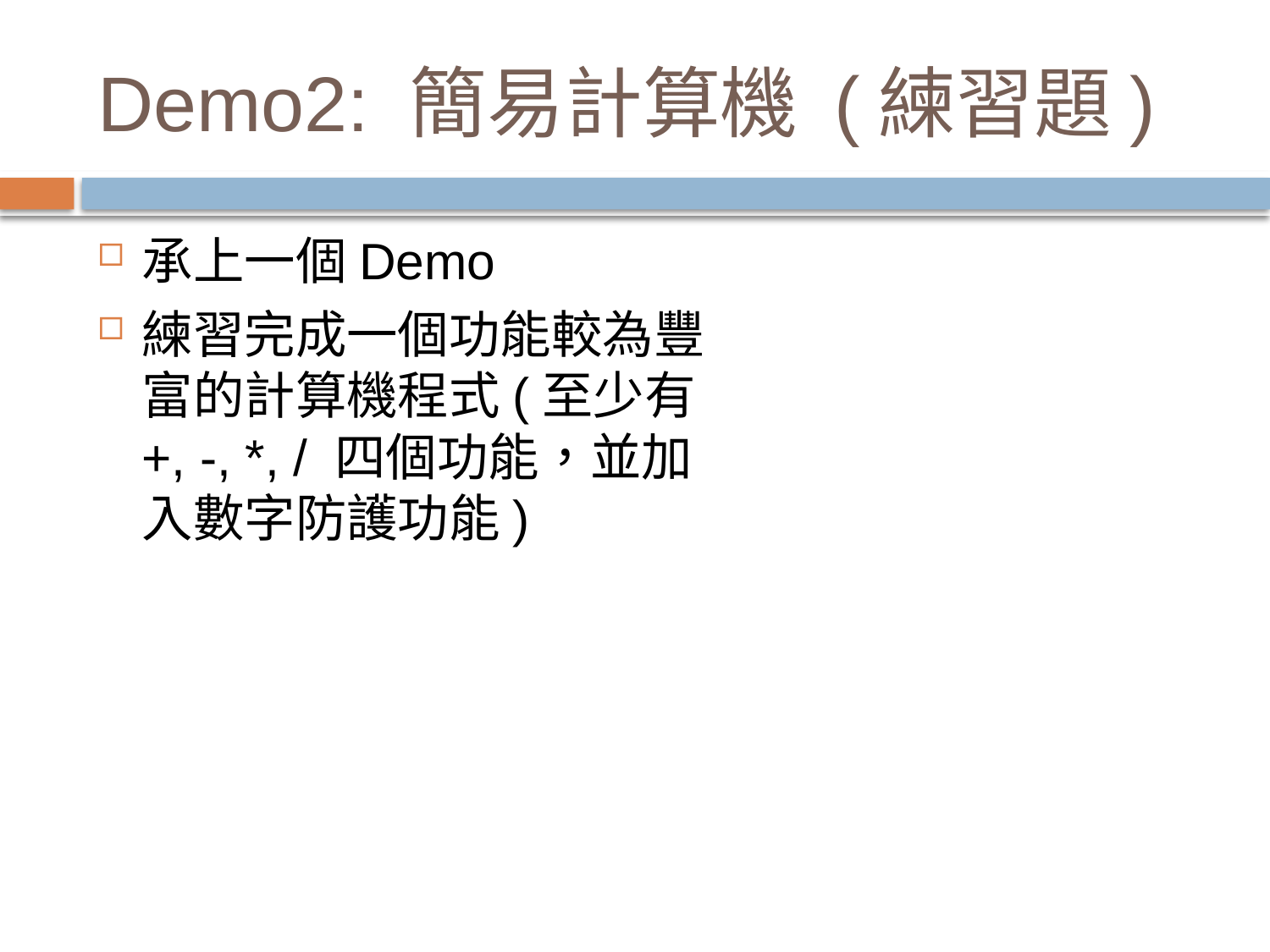

# Demo2: 簡易計算機 (練習題)
承上一個Demo
練習完成一個功能較為豐富的計算機程式(至少有+, -, *, / 四個功能，並加入數字防護功能)